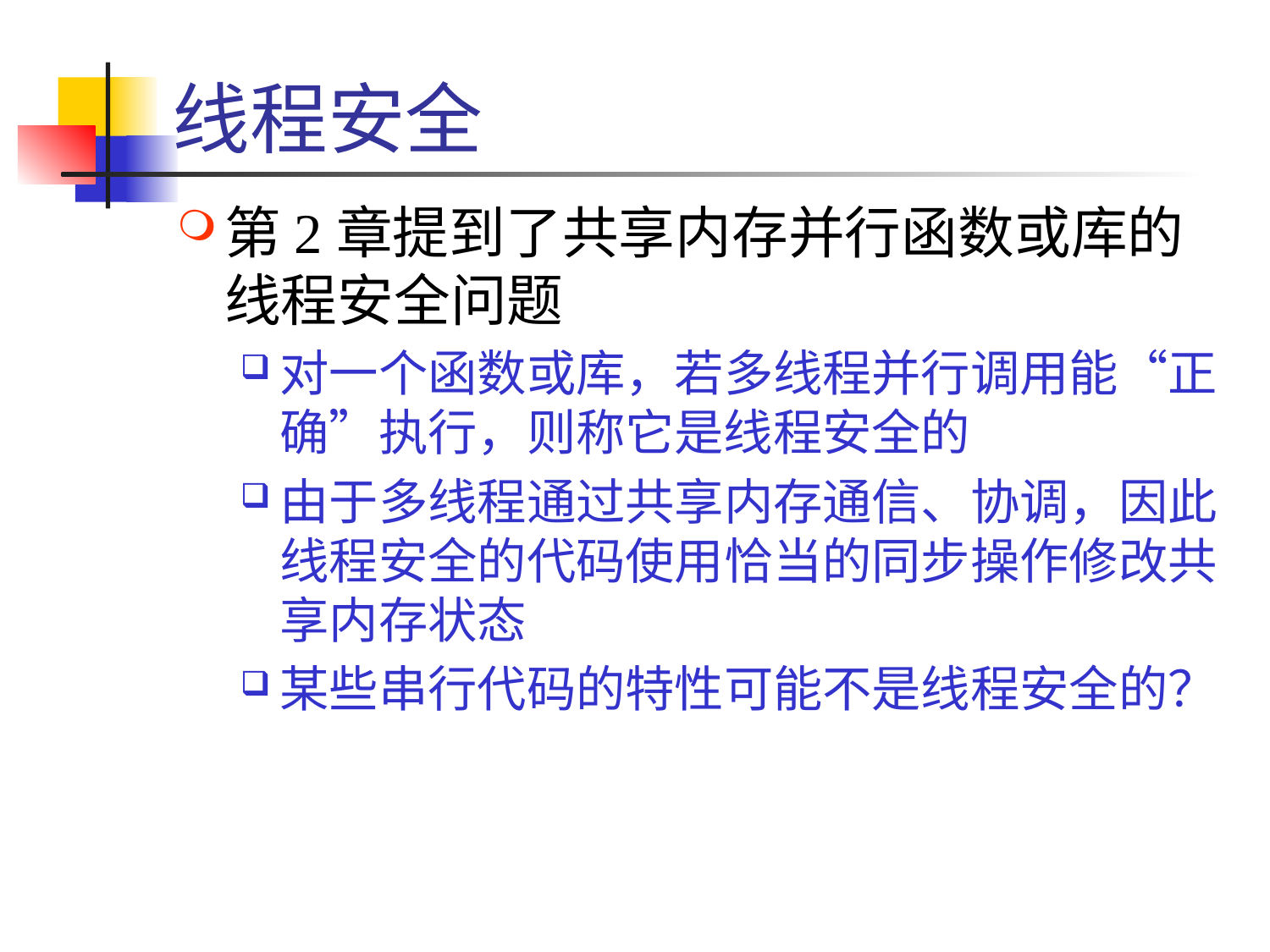

# 线程安全
第2章提到了共享内存并行函数或库的线程安全问题
对一个函数或库，若多线程并行调用能“正确”执行，则称它是线程安全的
由于多线程通过共享内存通信、协调，因此线程安全的代码使用恰当的同步操作修改共享内存状态
某些串行代码的特性可能不是线程安全的？